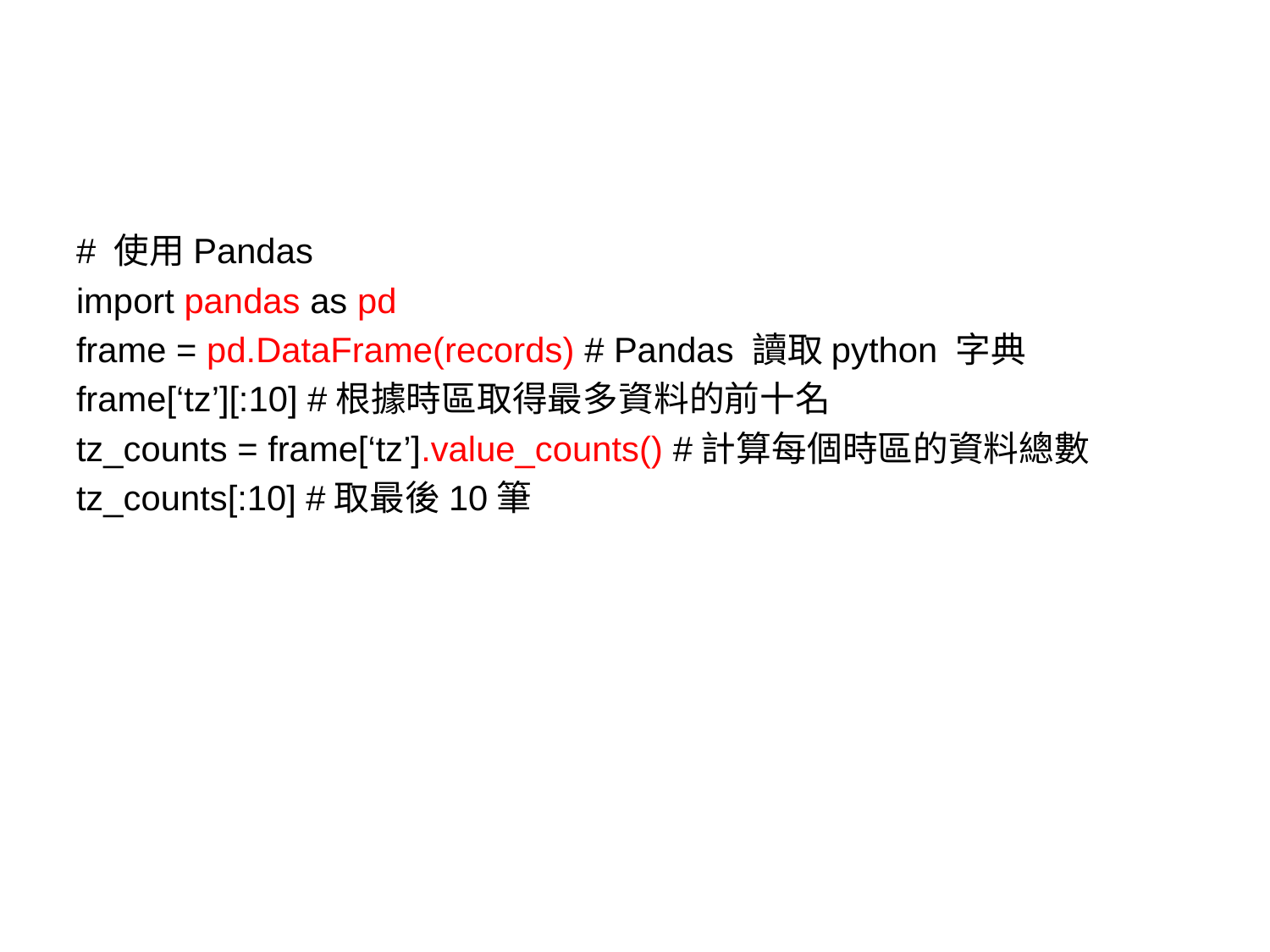

#
# 使用Pandas
import pandas as pd
frame = pd.DataFrame(records) # Pandas 讀取python 字典
frame[‘tz’][:10] #根據時區取得最多資料的前十名
tz_counts = frame[‘tz’].value_counts() #計算每個時區的資料總數
tz_counts[:10] #取最後10筆